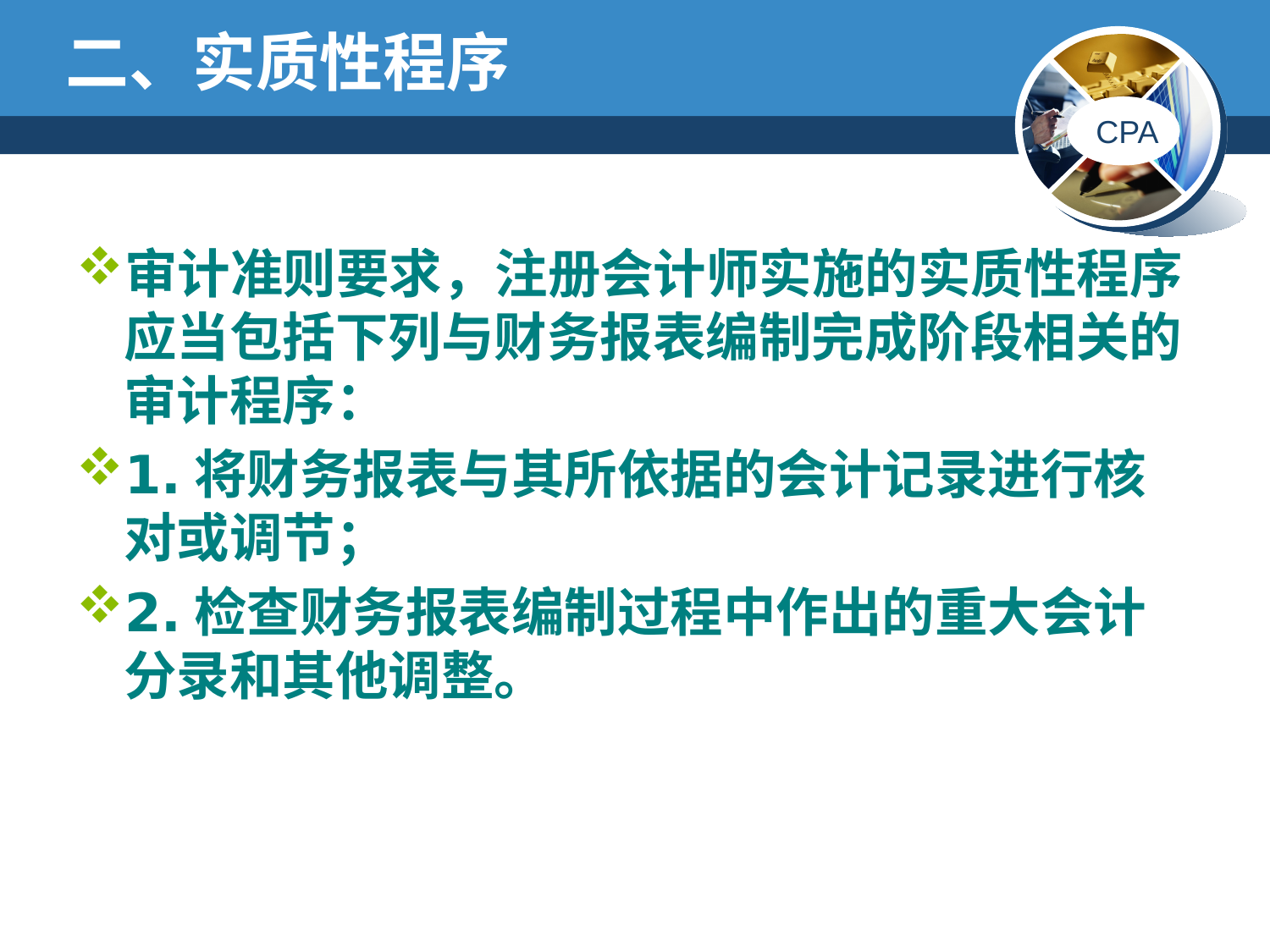

# 二、实质性程序
审计准则要求，注册会计师实施的实质性程序应当包括下列与财务报表编制完成阶段相关的审计程序：
1.将财务报表与其所依据的会计记录进行核对或调节；
2.检查财务报表编制过程中作出的重大会计分录和其他调整。